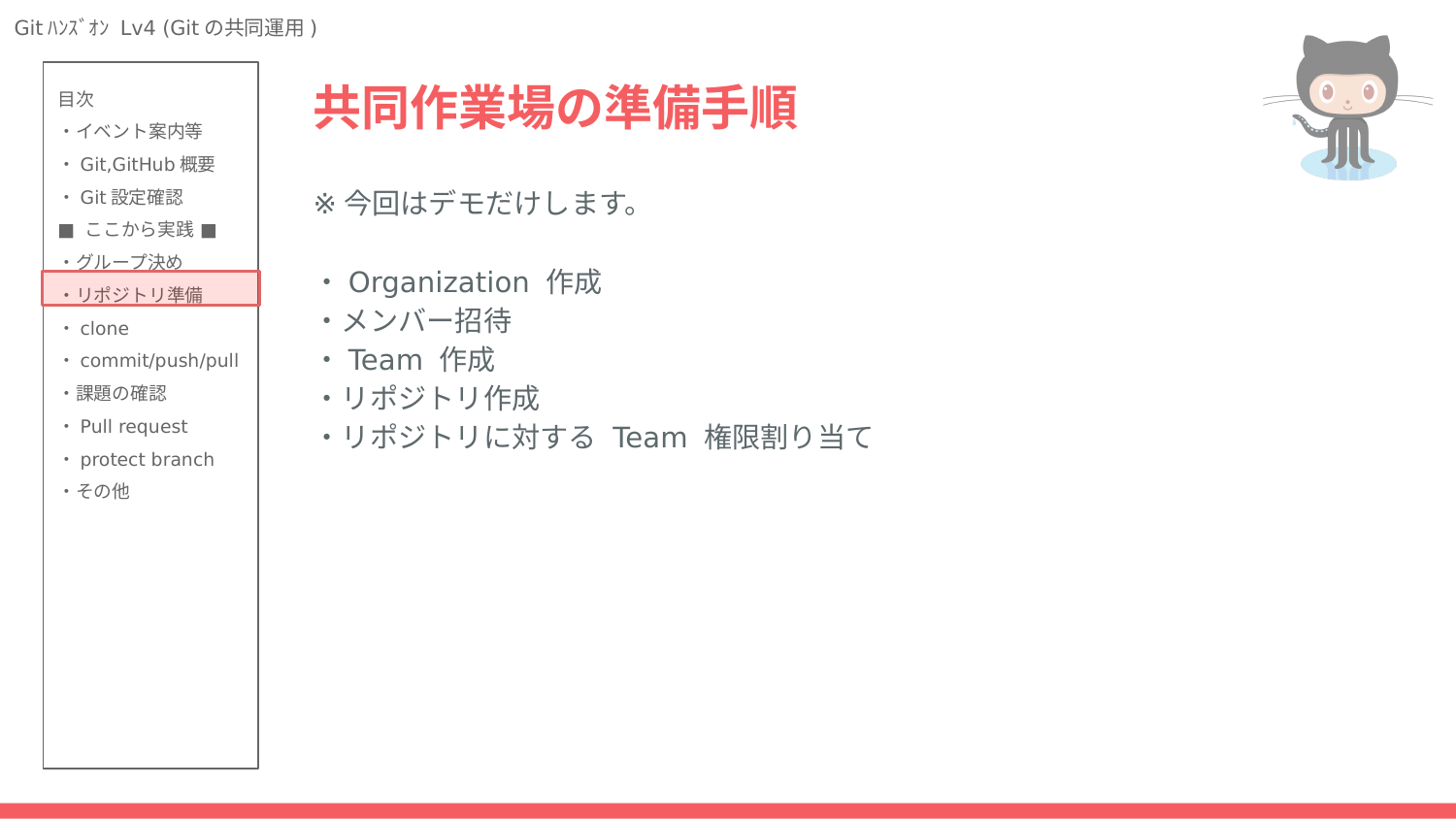

# 共同作業場の準備手順
※今回はデモだけします。
・Organization 作成
・メンバー招待
・Team 作成
・リポジトリ作成
・リポジトリに対する Team 権限割り当て